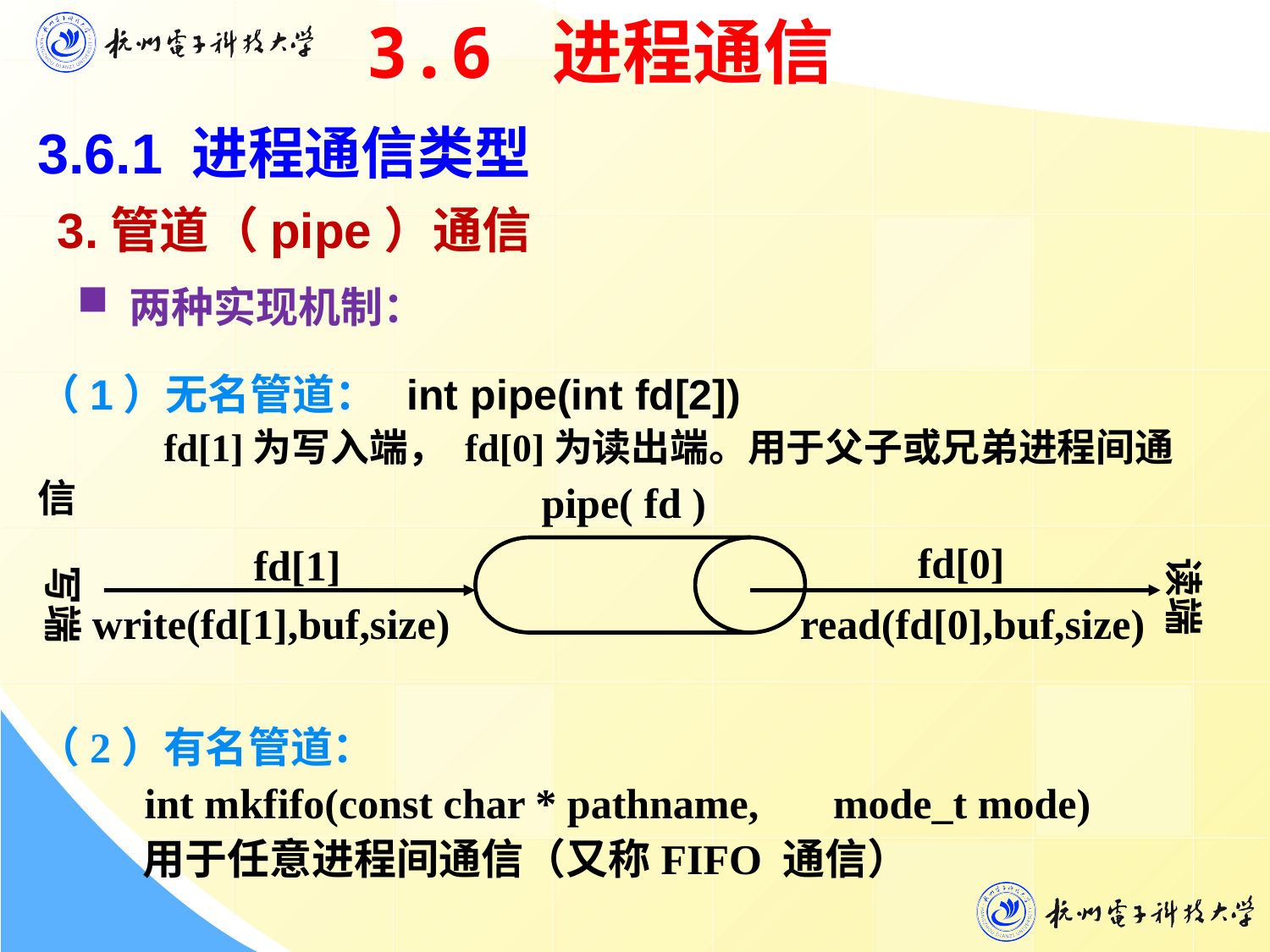

3.6 进程通信
3.6.1 进程通信类型
3.管道（pipe）通信
 两种实现机制：
（1）无名管道：  int pipe(int fd[2])
             fd[1]为写入端， fd[0]为读出端。用于父子或兄弟进程间通信

（2）有名管道：
          int mkfifo(const char * pathname,       mode_t mode)
          用于任意进程间通信（又称FIFO 通信）
pipe( fd )
fd[0]
fd[1]

读端
写端
write(fd[1],buf,size)
read(fd[0],buf,size)